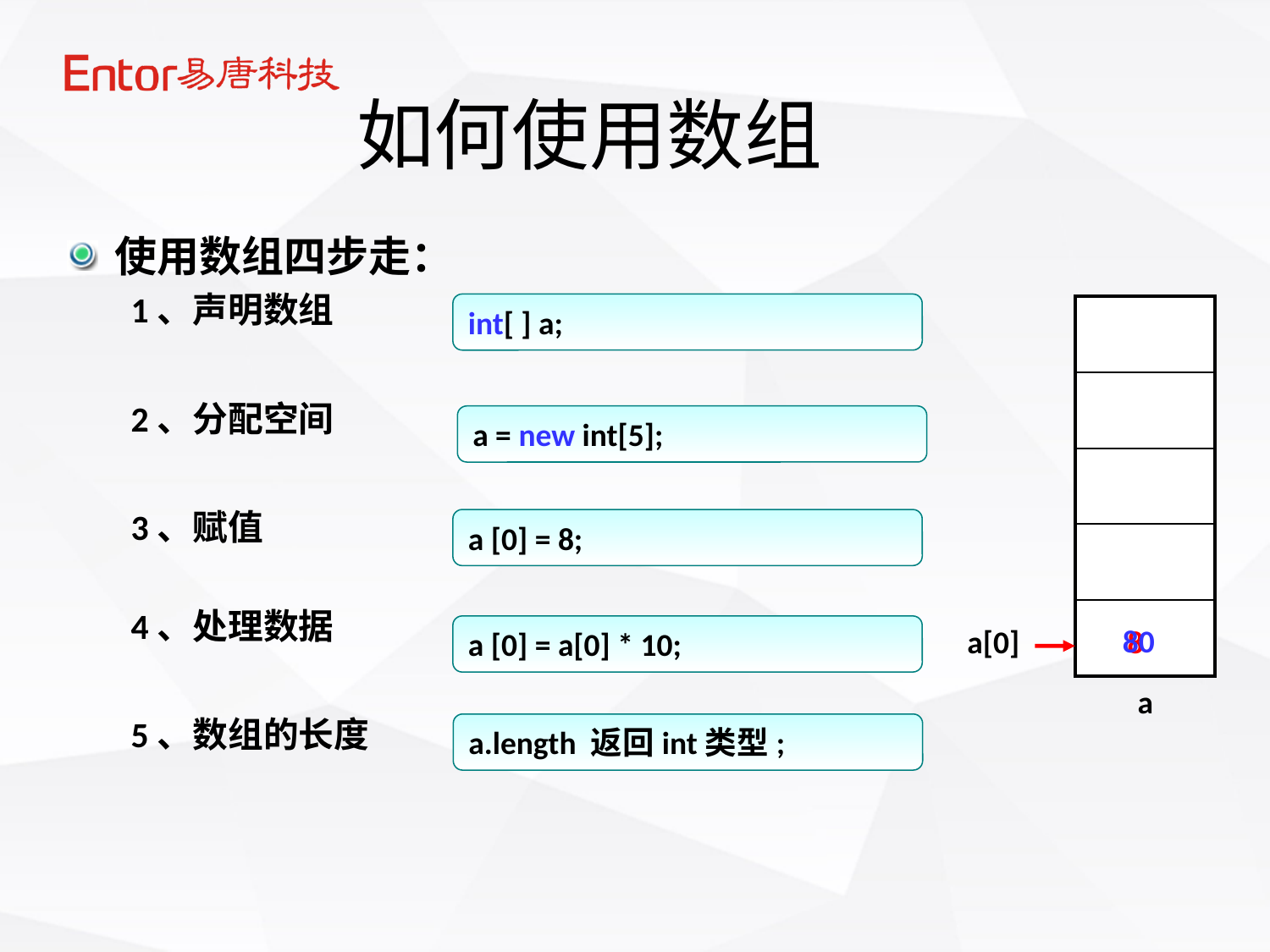

如何使用数组

使用数组四步走：
1、声明数组

2、分配空间

3、赋值

4、处理数据

5、数组的长度

int[ ] a;
|  |
| --- |
|  |
|  |
|  |
|  |
a = new int[5];
a [0] = 8;
80
a [0] = a[0] * 10;
a[0]
8

a
a.length 返回int类型;